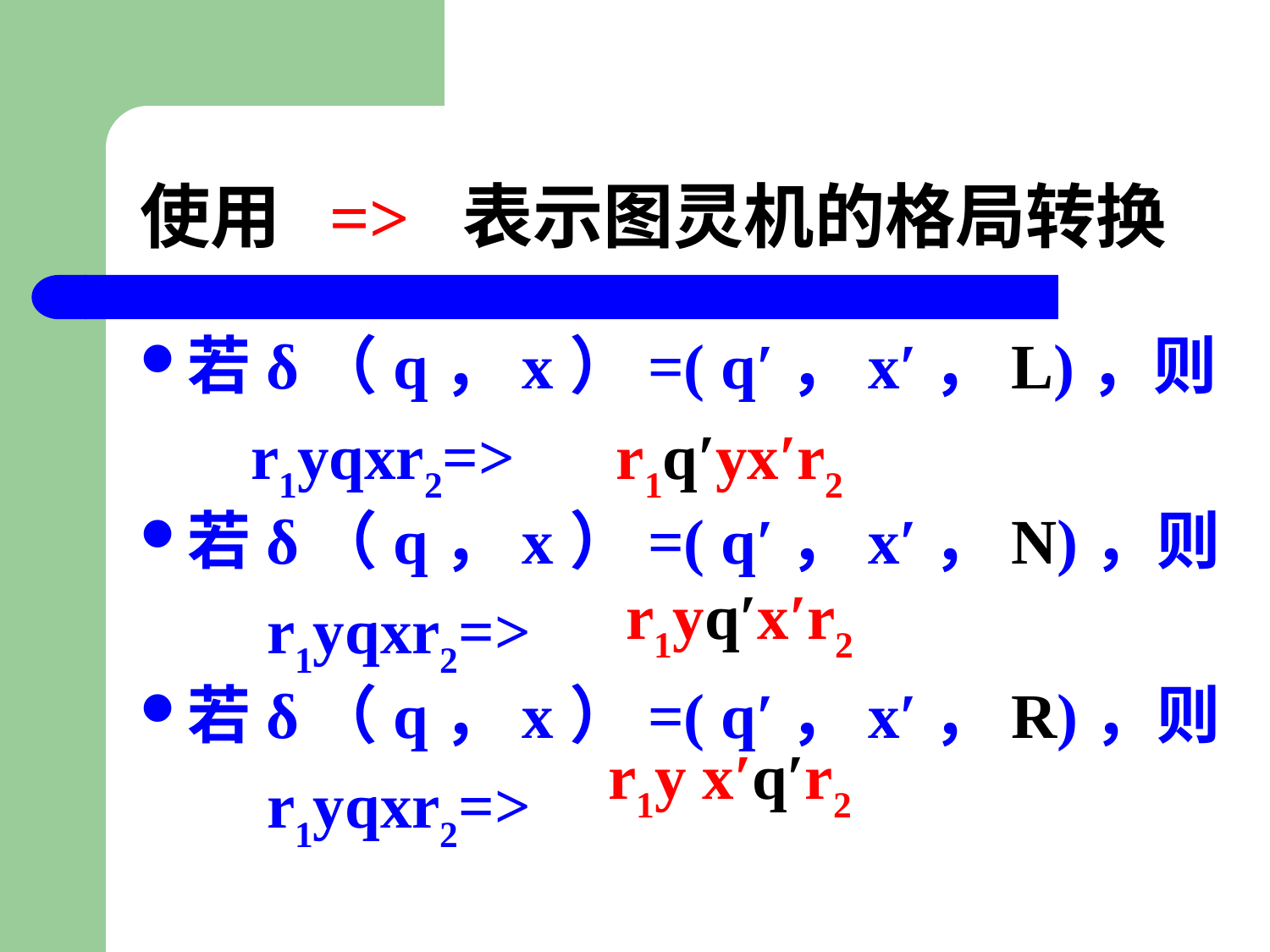

# 使用  =>  表示图灵机的格局转换
若δ（q，x）=( q′，x′，L)，则
       r1yqxr2=>
若δ（q，x）=( q′，x′，N)，则
        r1yqxr2=>
若δ（q，x）=( q′，x′，R)，则
        r1yqxr2=>
r1q′yx′r2
r1yq′x′r2
r1y x′q′r2